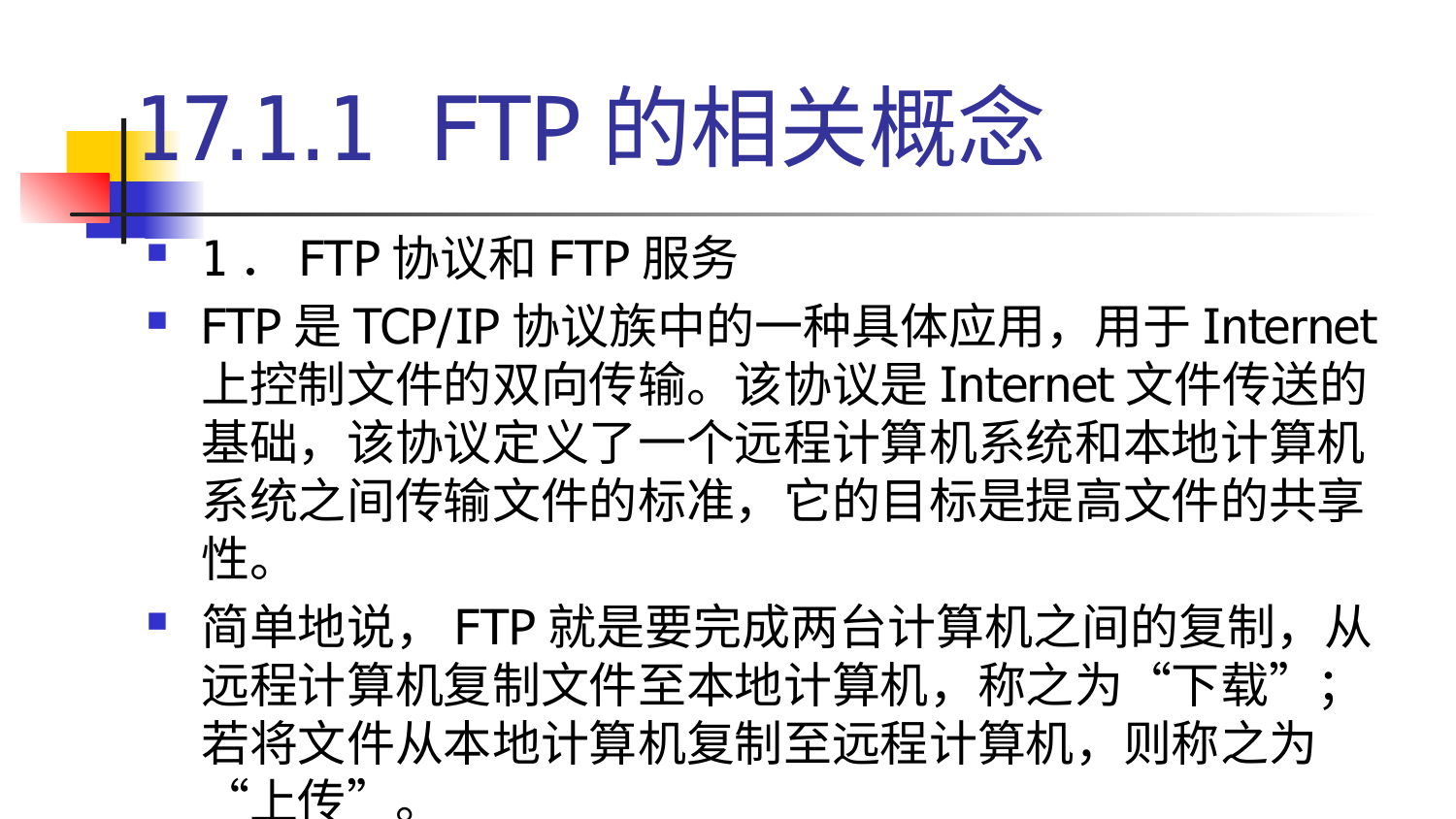

# 17.1.1  FTP的相关概念
1．FTP协议和FTP服务
FTP是TCP/IP协议族中的一种具体应用，用于Internet上控制文件的双向传输。该协议是Internet文件传送的基础，该协议定义了一个远程计算机系统和本地计算机系统之间传输文件的标准，它的目标是提高文件的共享性。
简单地说，FTP就是要完成两台计算机之间的复制，从远程计算机复制文件至本地计算机，称之为“下载”；若将文件从本地计算机复制至远程计算机，则称之为“上传”。